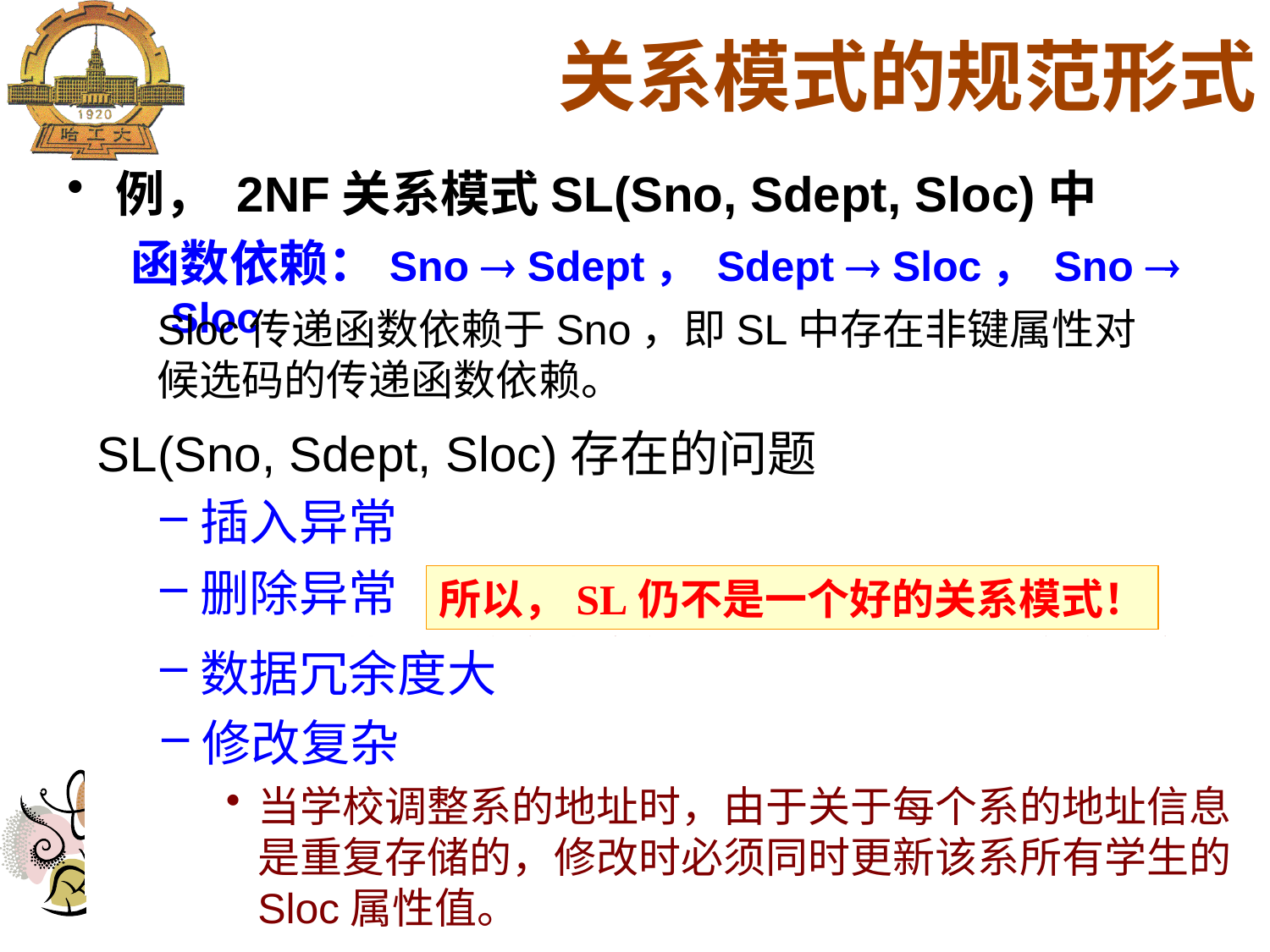

关系模式的规范形式
例， 2NF关系模式SL(Sno, Sdept, Sloc)中
函数依赖：Sno → Sdept， Sdept → Sloc， Sno → Sloc
Sloc传递函数依赖于Sno，即SL中存在非键属性对候选码的传递函数依赖。
SL(Sno, Sdept, Sloc)存在的问题
插入异常
如果某个系因种种原因（例如刚刚成立），目前暂时没有在校学生，我们就无法把这个系的信息存入数据库。
删除异常
如果某个系的学生全部毕业了，我们在删除该系学生信息的同时，把这个系的信息也丢掉了。
所以，SL仍不是一个好的关系模式！
数据冗余度大
每一个系的学生都住在同一个地方，关于系的住处的信息却重复出现，重复次数与该系学生人数相同。
修改复杂
当学校调整系的地址时，由于关于每个系的地址信息是重复存储的，修改时必须同时更新该系所有学生的Sloc属性值。